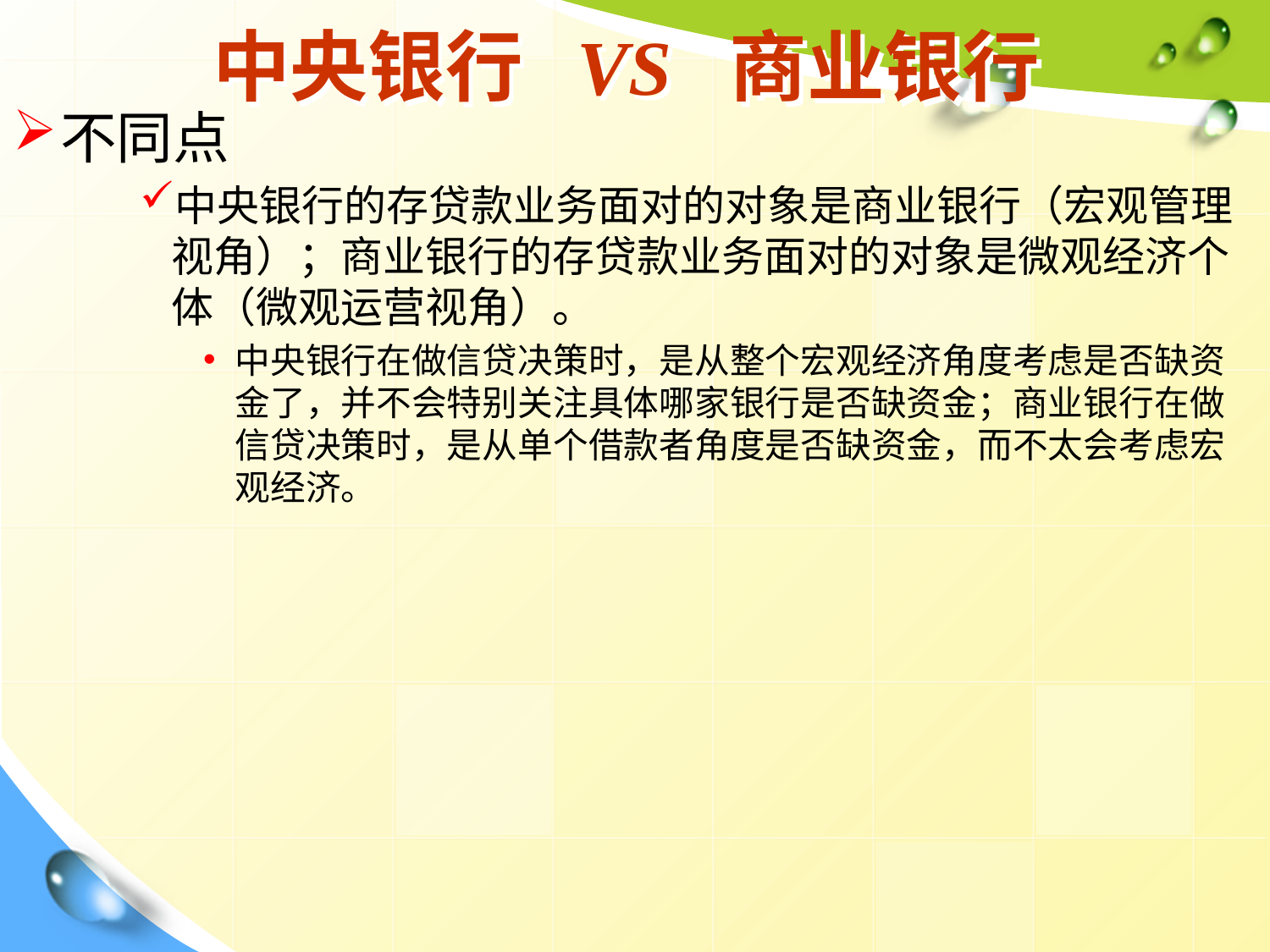

# 中央银行  VS  商业银行
不同点
中央银行的存贷款业务面对的对象是商业银行（宏观管理视角）；商业银行的存贷款业务面对的对象是微观经济个体（微观运营视角）。
中央银行在做信贷决策时，是从整个宏观经济角度考虑是否缺资金了，并不会特别关注具体哪家银行是否缺资金；商业银行在做信贷决策时，是从单个借款者角度是否缺资金，而不太会考虑宏观经济。